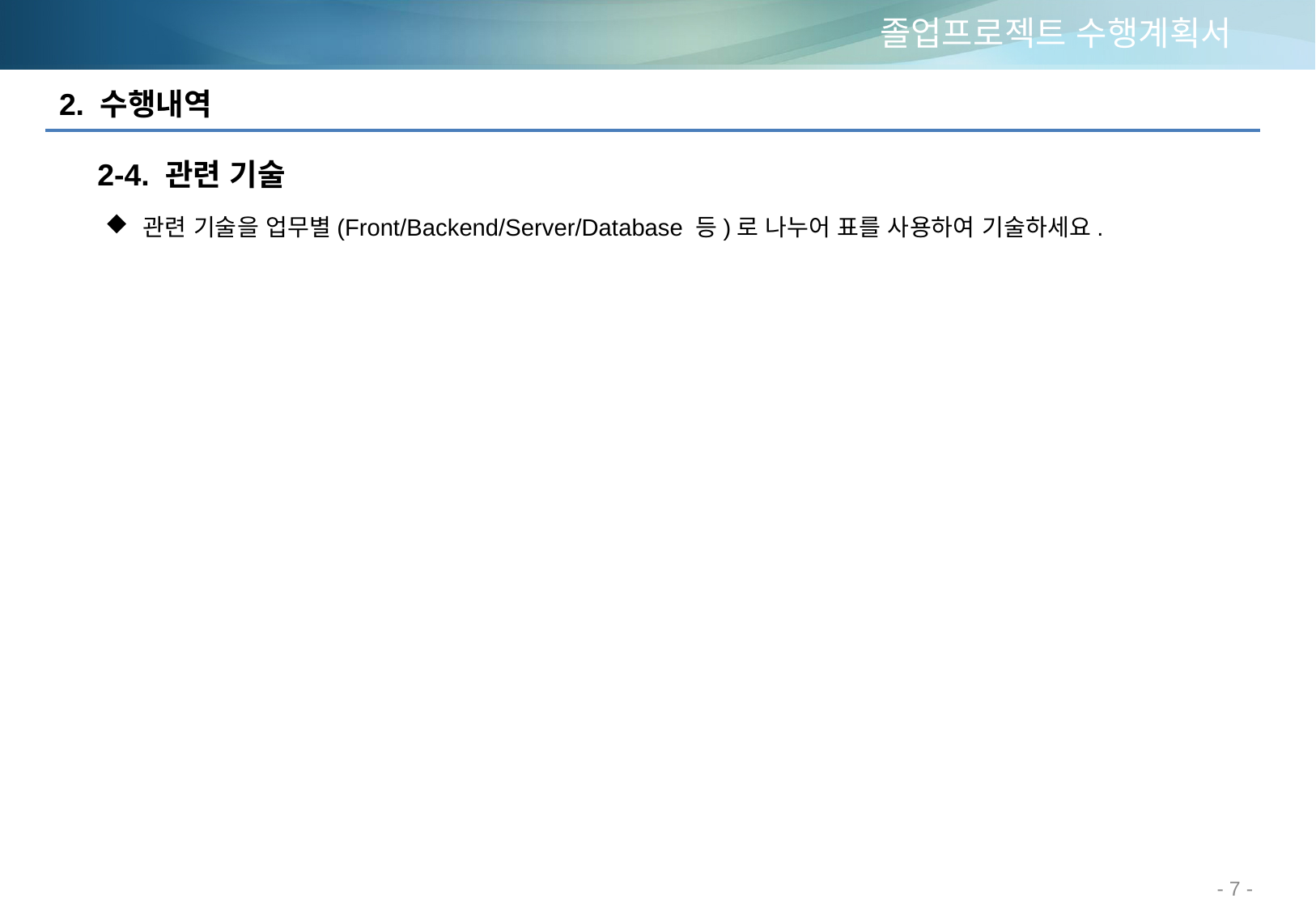

# 졸업프로젝트 수행계획서
2. 수행내역
2-4. 관련 기술
관련 기술을 업무별(Front/Backend/Server/Database 등)로 나누어 표를 사용하여 기술하세요.